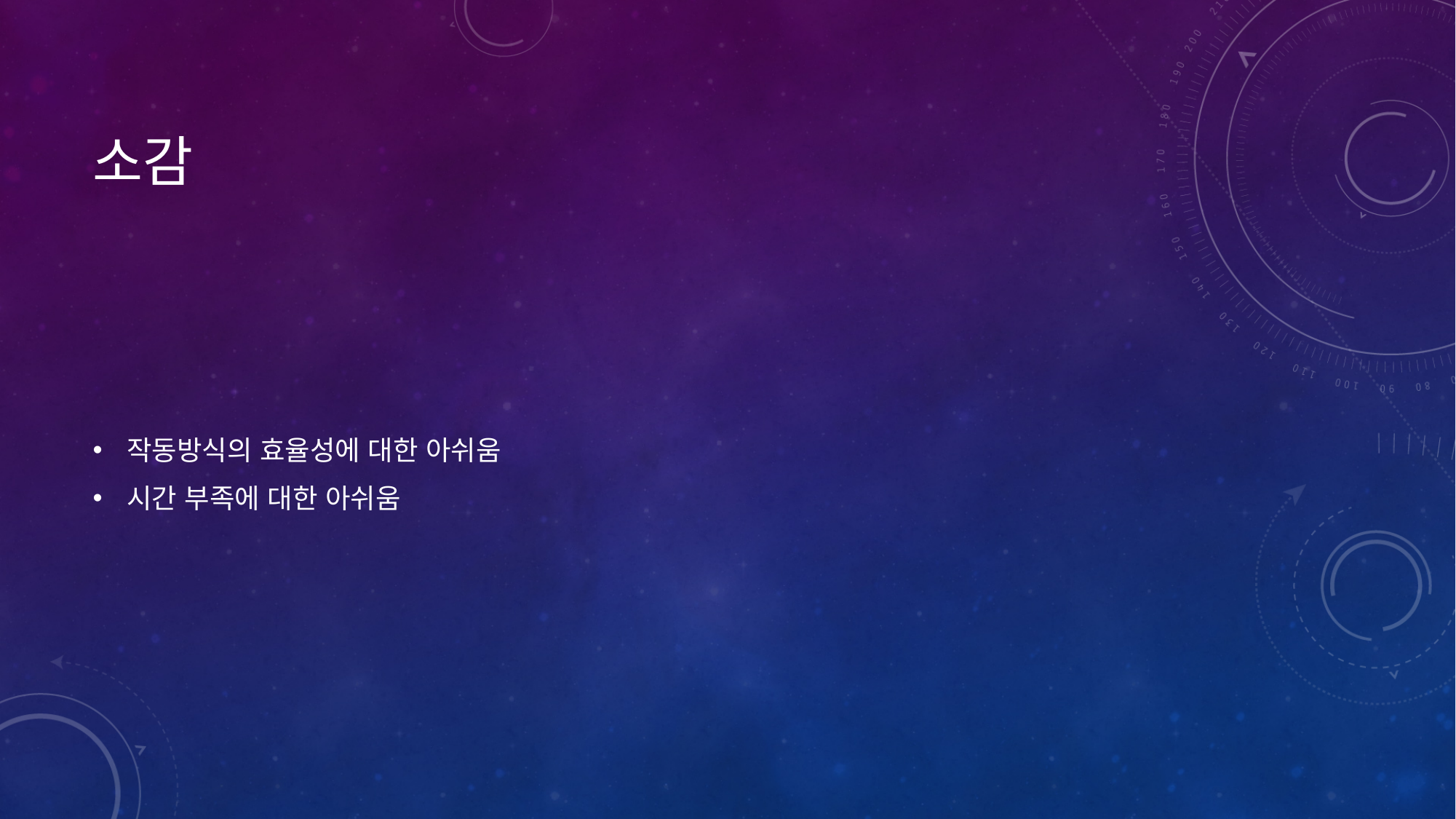

# 소감
작동방식의 효율성에 대한 아쉬움
시간 부족에 대한 아쉬움